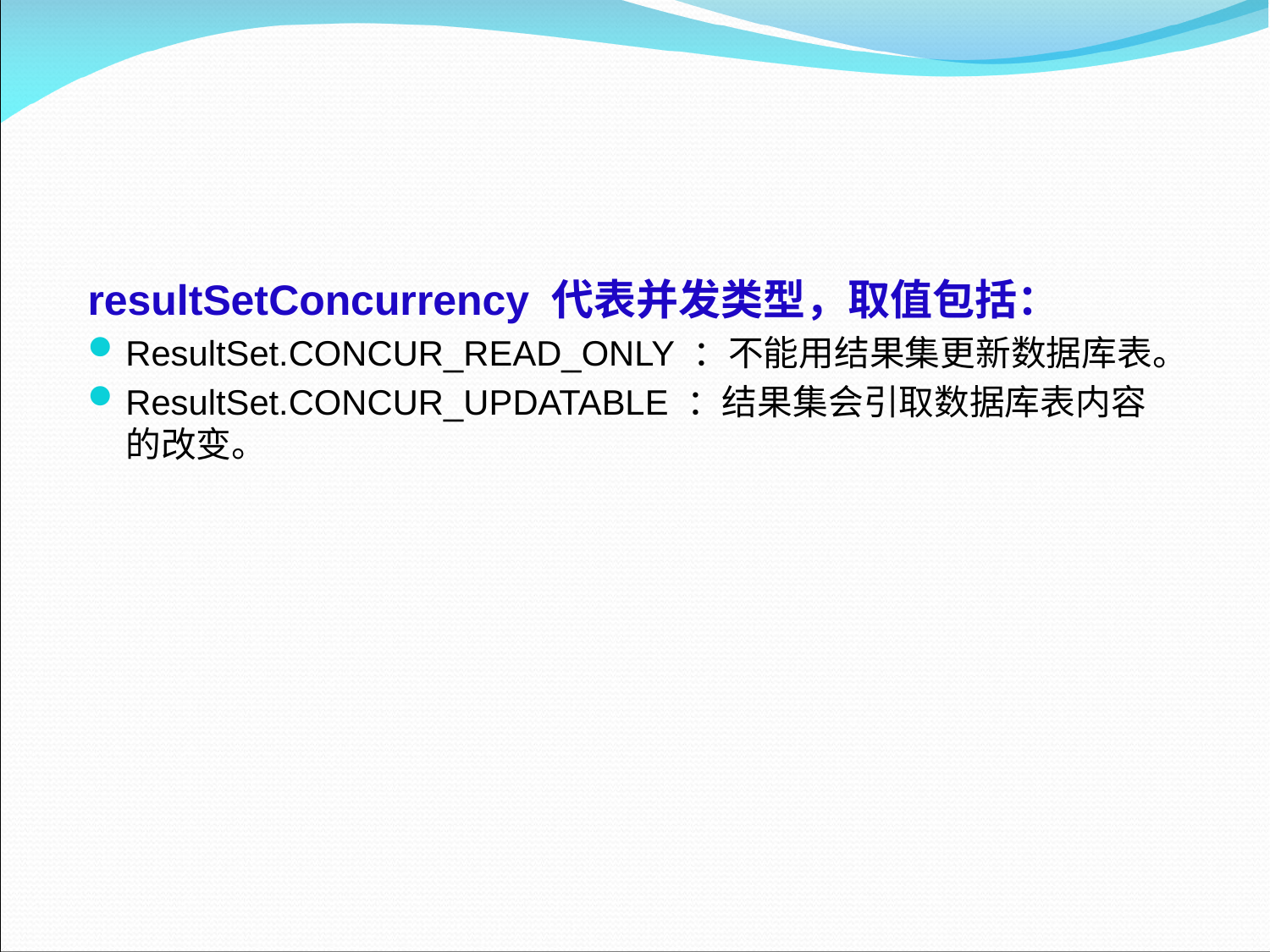

resultSetConcurrency 代表并发类型，取值包括：
ResultSet.CONCUR_READ_ONLY ：不能用结果集更新数据库表。
ResultSet.CONCUR_UPDATABLE ：结果集会引取数据库表内容的改变。